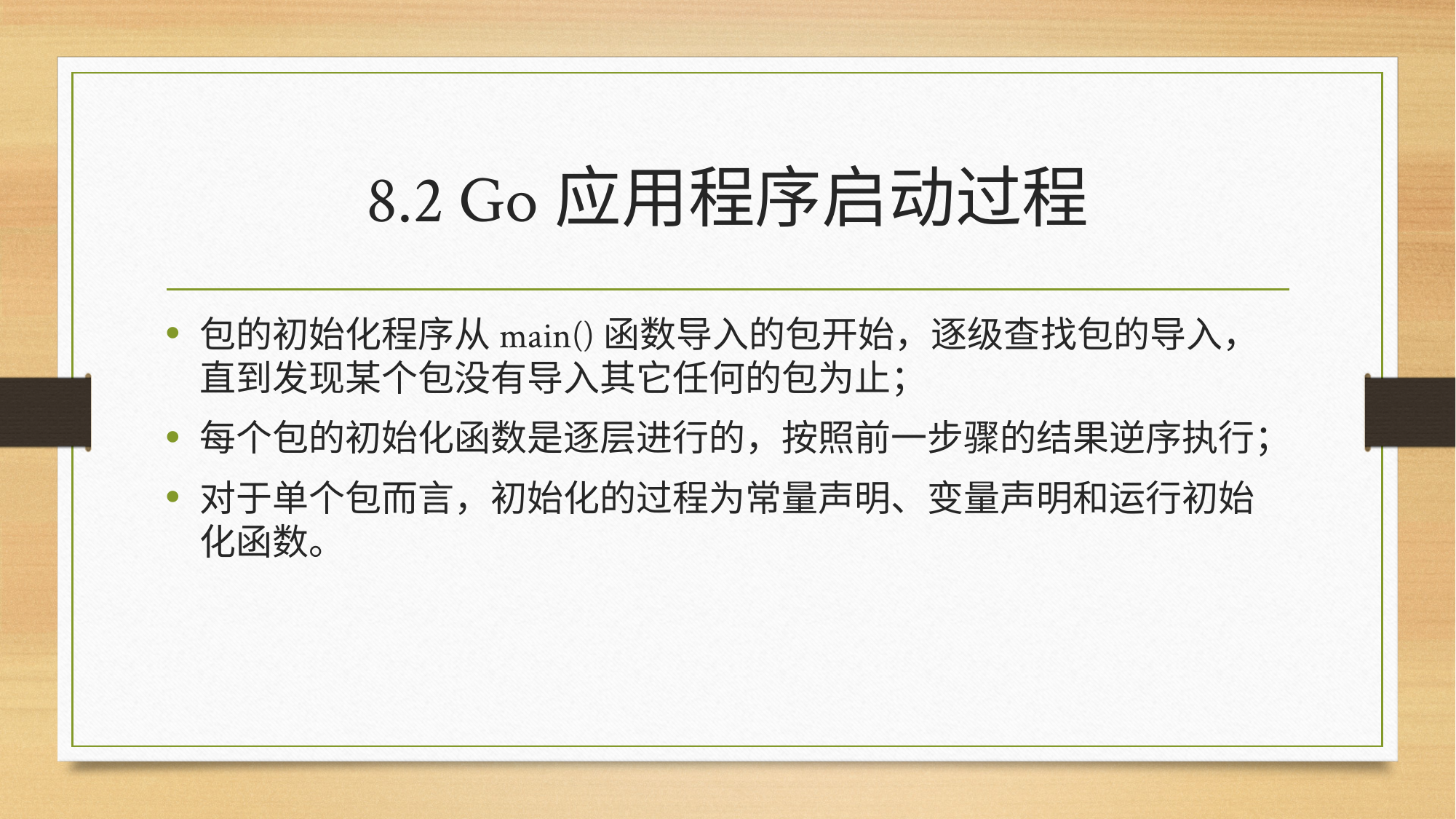

# 8.2 Go应用程序启动过程
包的初始化程序从main()函数导入的包开始，逐级查找包的导入，直到发现某个包没有导入其它任何的包为止；
每个包的初始化函数是逐层进行的，按照前一步骤的结果逆序执行；
对于单个包而言，初始化的过程为常量声明、变量声明和运行初始化函数。